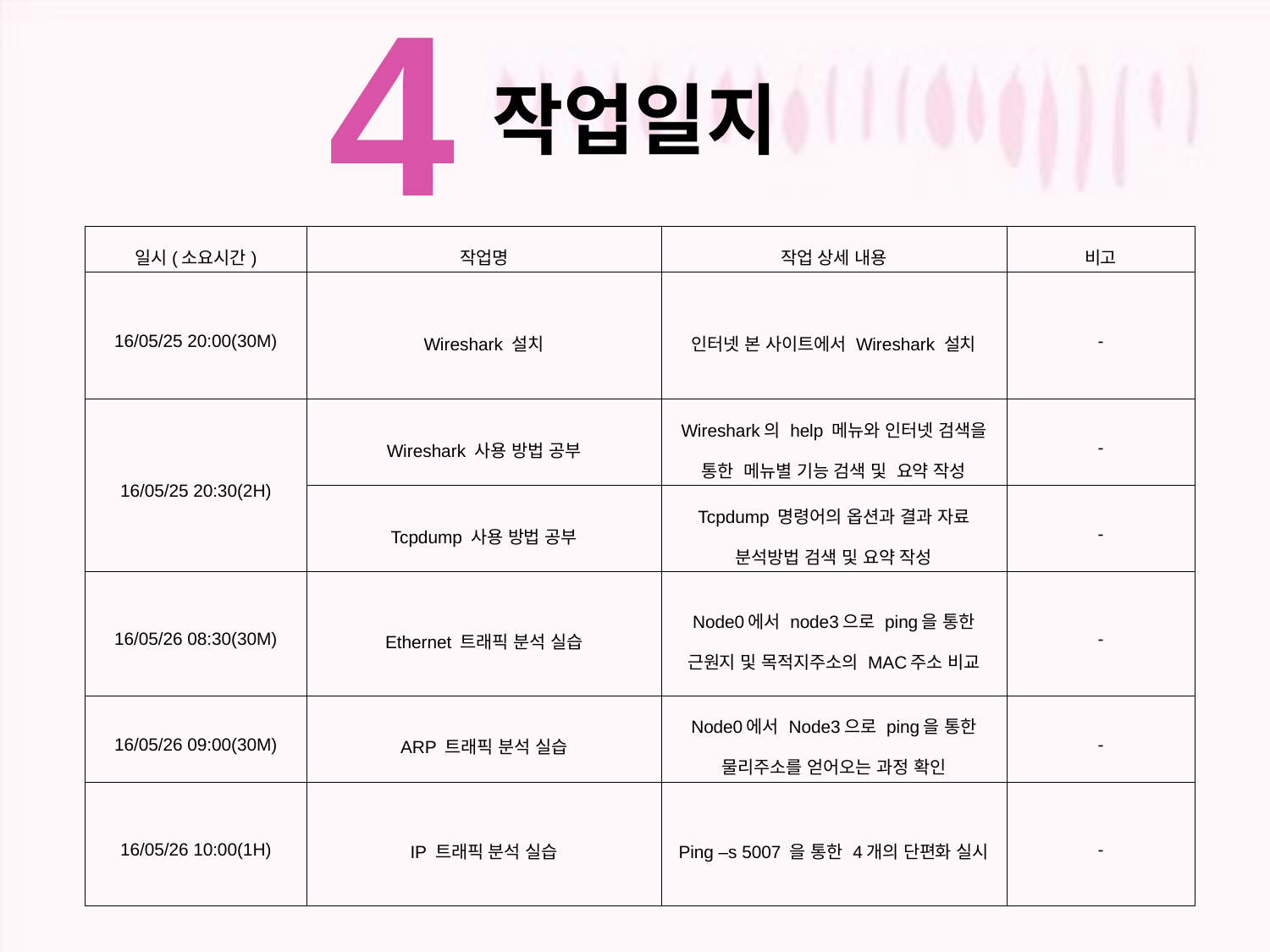

4
# 작업일지
| 일시(소요시간) | 작업명 | 작업 상세 내용 | 비고 |
| --- | --- | --- | --- |
| 16/05/25 20:00(30M) | Wireshark 설치 | 인터넷 본 사이트에서 Wireshark 설치 | - |
| 16/05/25 20:30(2H) | Wireshark 사용 방법 공부 | Wireshark의 help 메뉴와 인터넷 검색을 통한 메뉴별 기능 검색 및 요약 작성 | - |
|  | Tcpdump 사용 방법 공부 | Tcpdump 명령어의 옵션과 결과 자료 분석방법 검색 및 요약 작성 | - |
| 16/05/26 08:30(30M) | Ethernet 트래픽 분석 실습 | Node0에서 node3으로 ping을 통한 근원지 및 목적지주소의 MAC주소 비교 | - |
| 16/05/26 09:00(30M) | ARP 트래픽 분석 실습 | Node0에서 Node3으로 ping을 통한 물리주소를 얻어오는 과정 확인 | - |
| 16/05/26 10:00(1H) | IP 트래픽 분석 실습 | Ping –s 5007 을 통한 4개의 단편화 실시 | - |